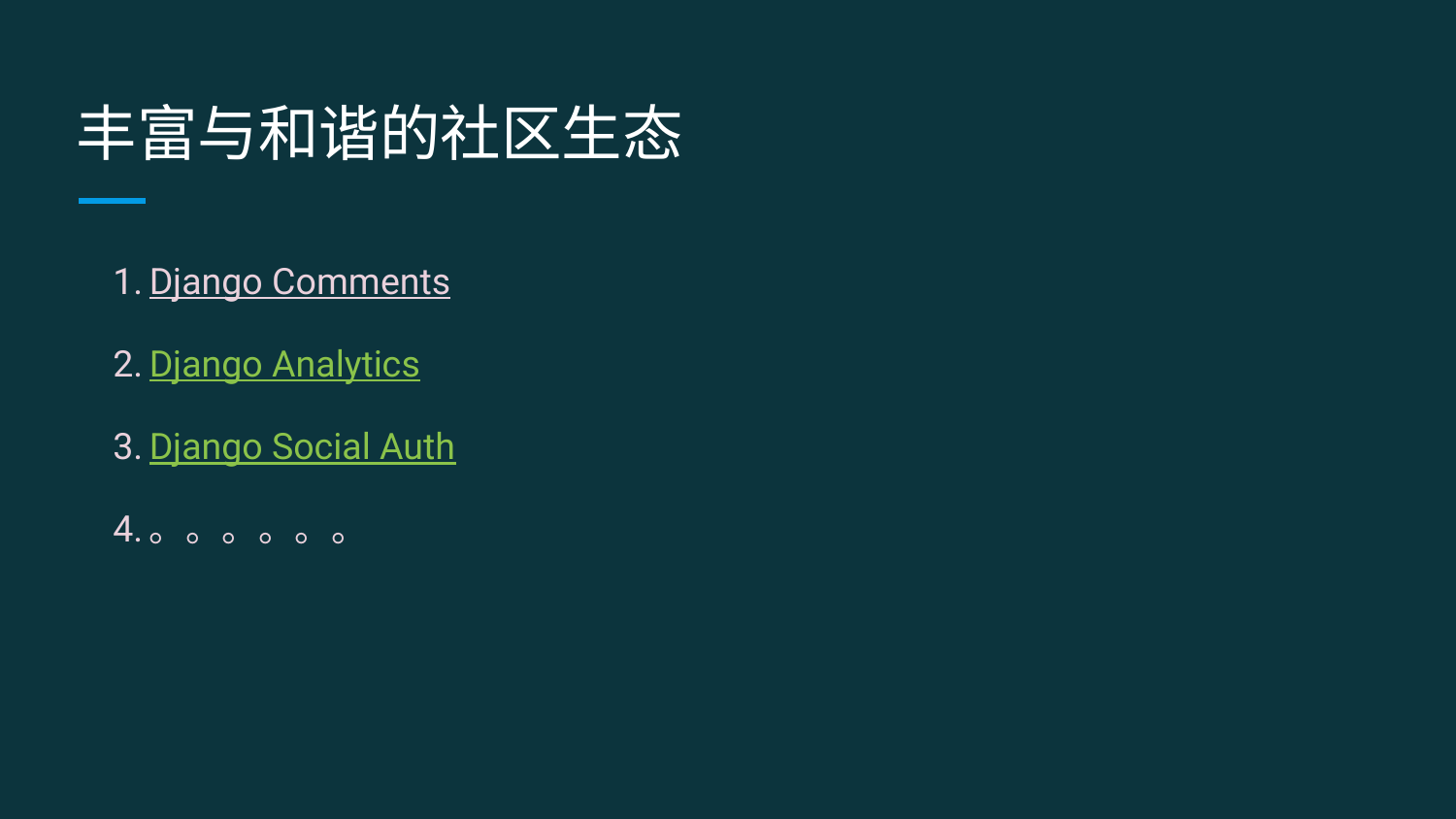

# 丰富与和谐的社区生态
Django Comments
Django Analytics
Django Social Auth
。。。。。。